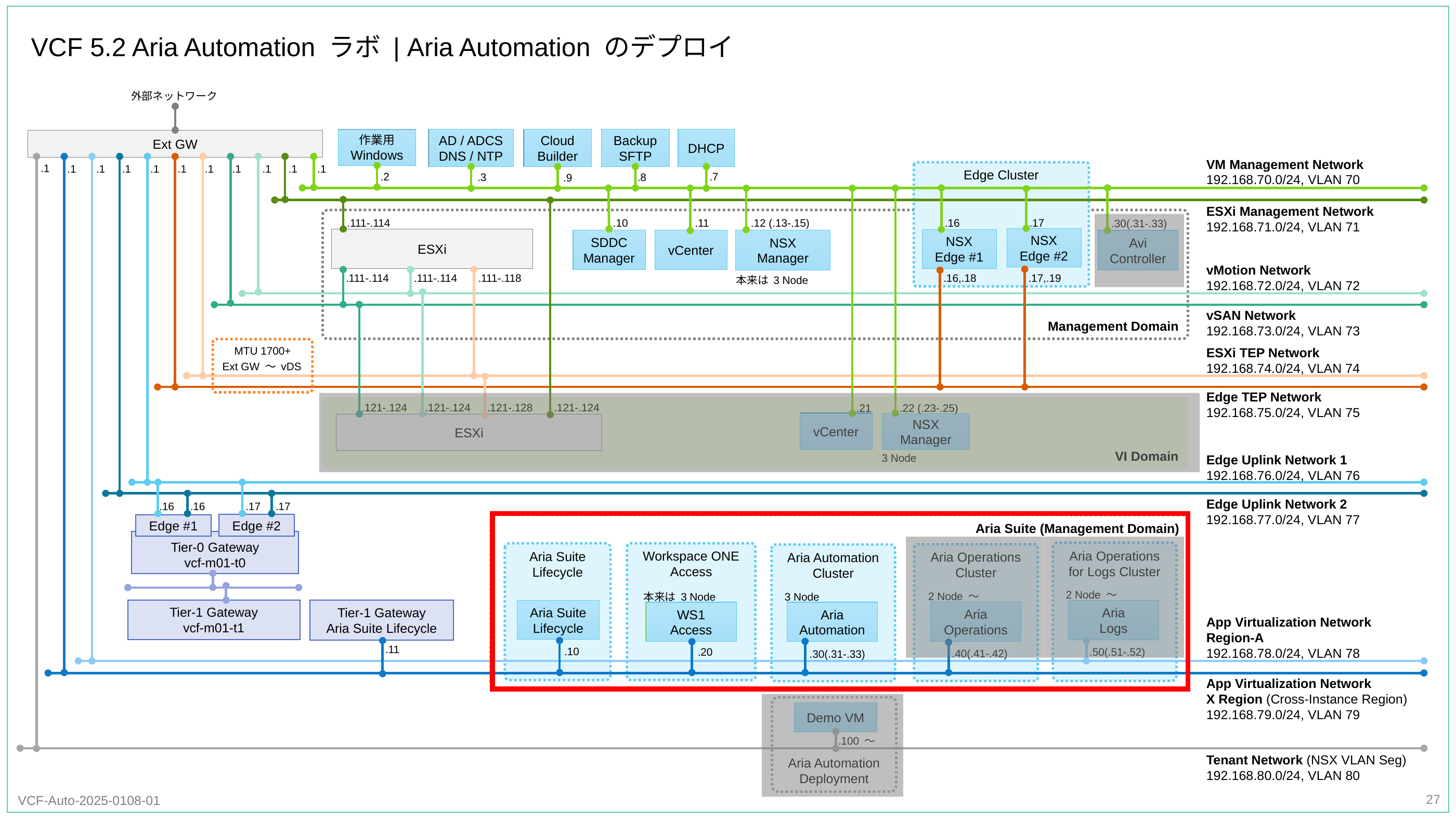

# VCF 5.2 Aria Automation ラボ | Aria Automation のデプロイ

27